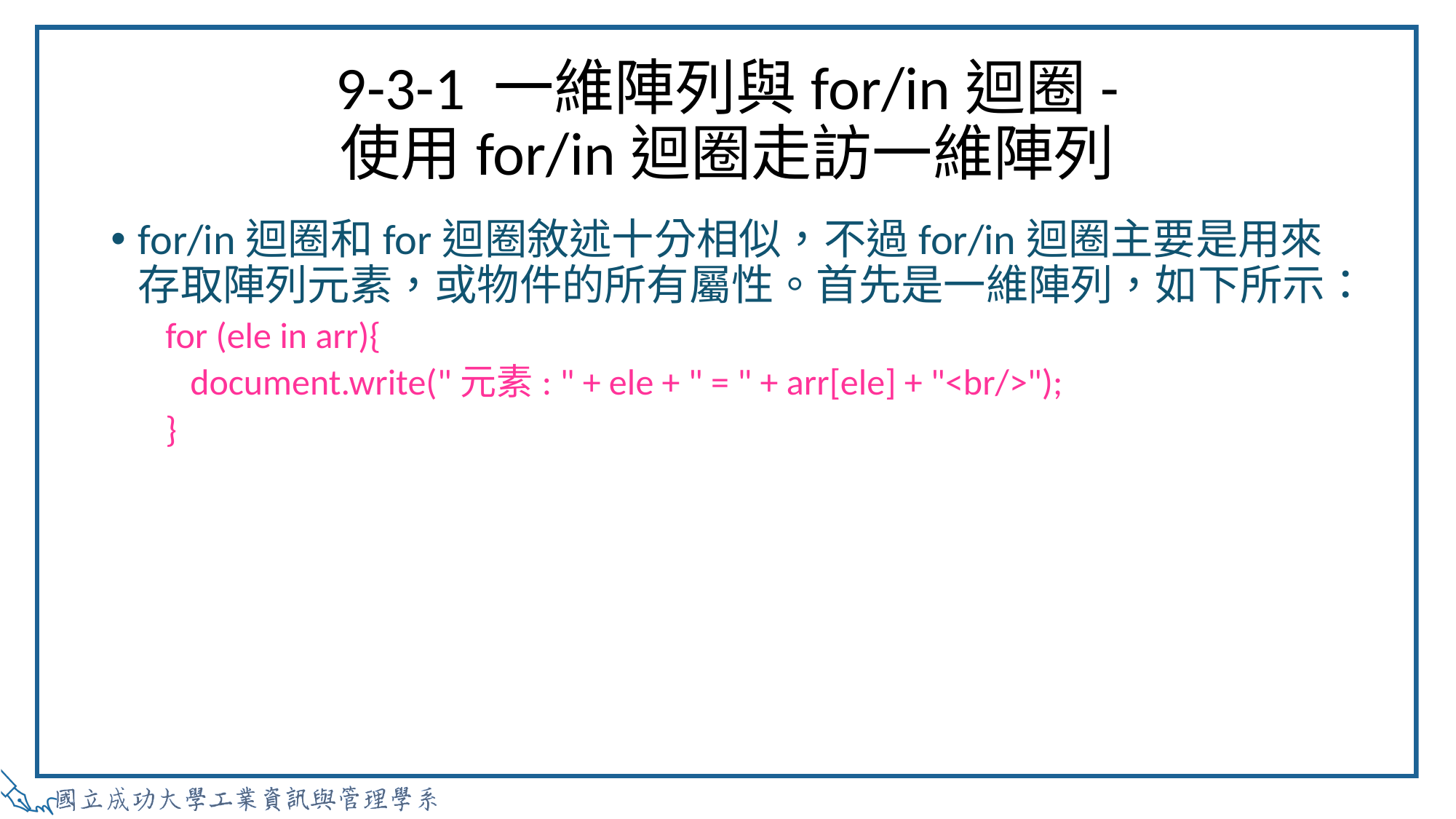

# 9-3-1 一維陣列與for/in迴圈- 使用for/in迴圈走訪一維陣列
for/in迴圈和for迴圈敘述十分相似，不過for/in迴圈主要是用來存取陣列元素，或物件的所有屬性。首先是一維陣列，如下所示：
for (ele in arr){
   document.write("元素: " + ele + " = " + arr[ele] + "<br/>");
}